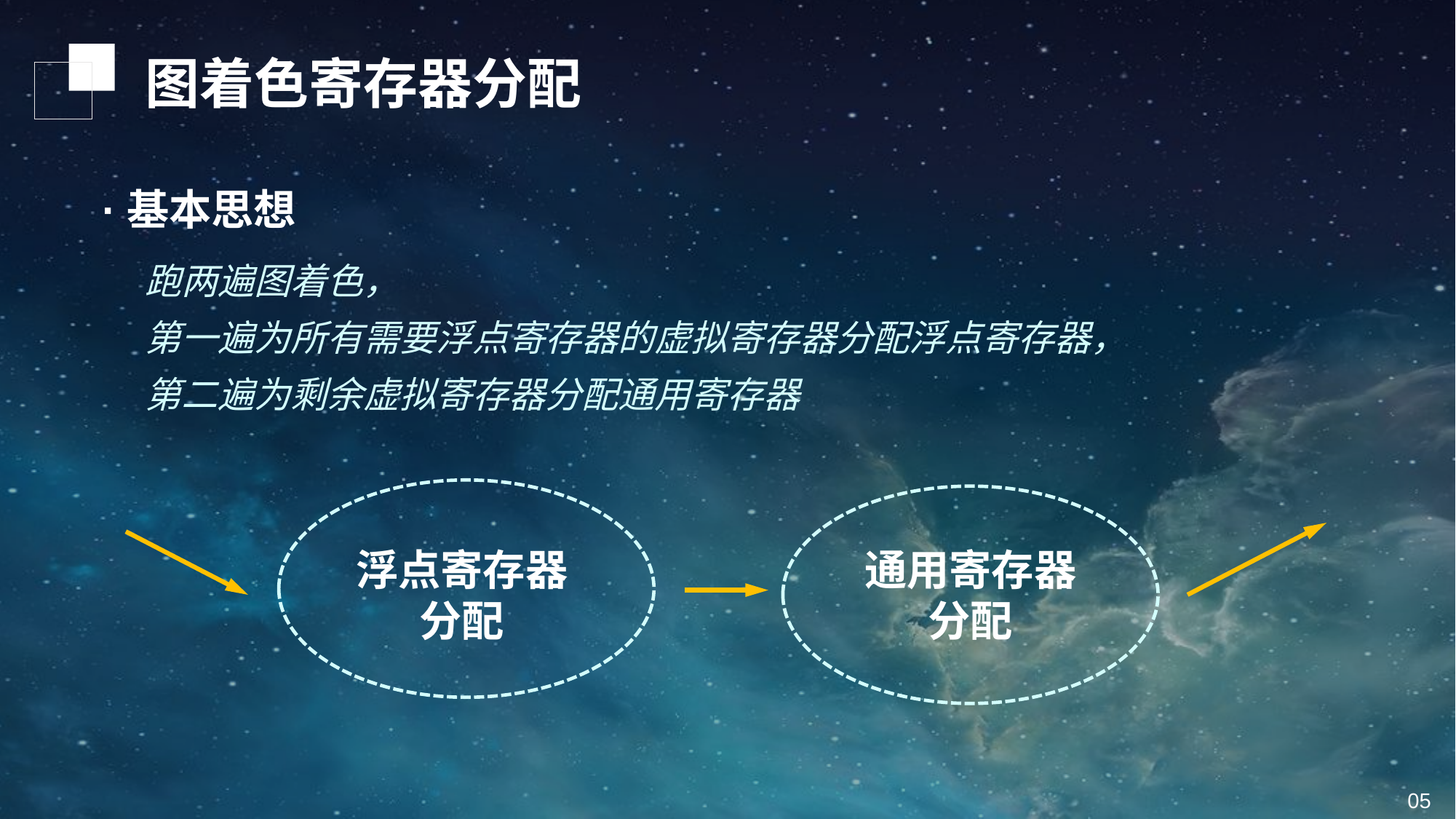

图着色寄存器分配

·基本思想
跑两遍图着色，
第一遍为所有需要浮点寄存器的虚拟寄存器分配浮点寄存器，
第二遍为剩余虚拟寄存器分配通用寄存器

浮点寄存器
分配
通用寄存器
分配
05